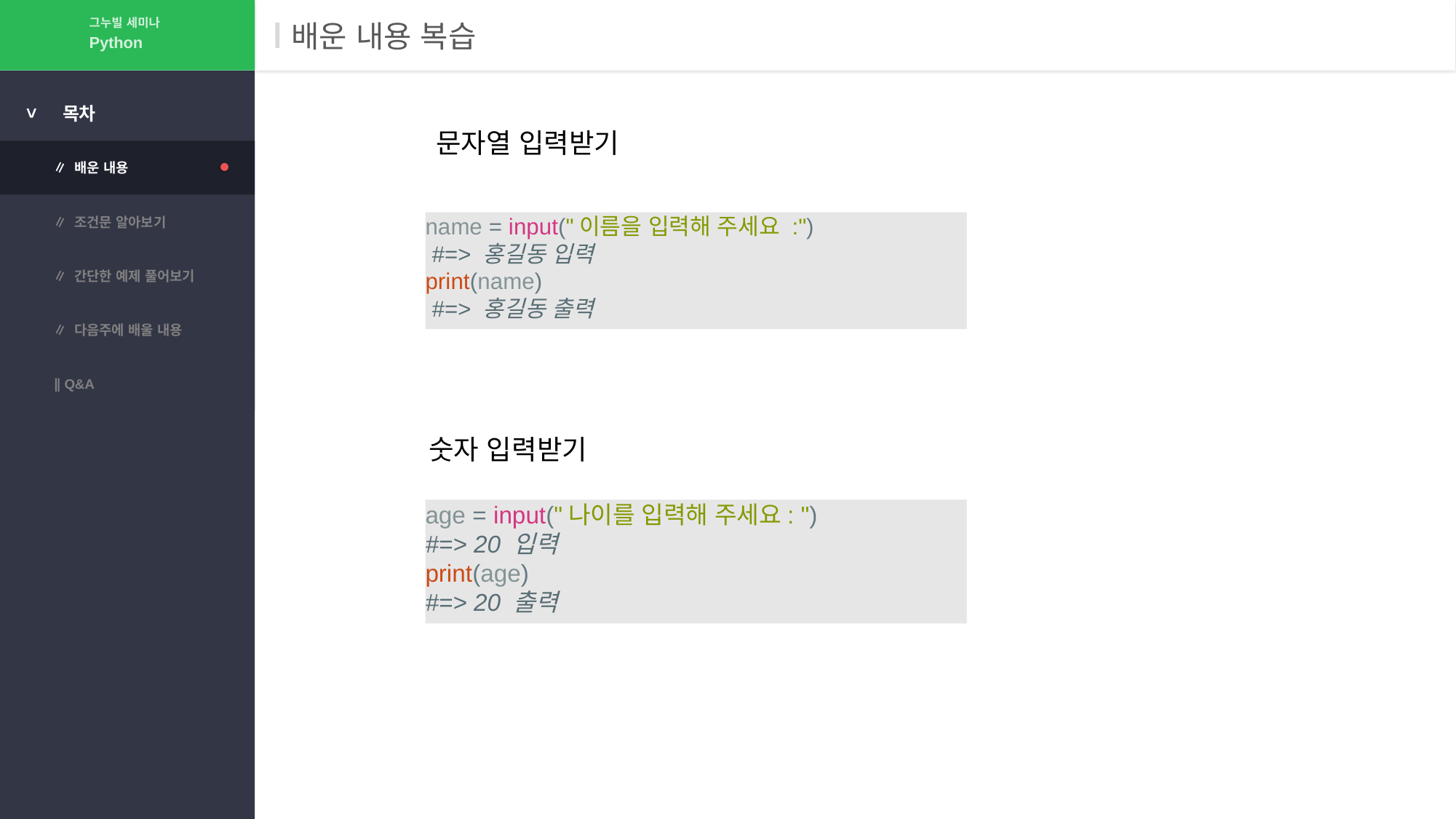

그누빌 세미나
# 배운 내용 복습
Python
>
목차
문자열 입력받기
∥ 배운 내용

∥ 조건문 알아보기
name = input("이름을 입력해 주세요 :")
 #=> 홍길동 입력
print(name)
 #=> 홍길동 출력
∥ 간단한 예제 풀어보기
∥ 다음주에 배울 내용
∥ Q&A
숫자 입력받기
age = input("나이를 입력해 주세요: ")
#=> 20 입력
print(age)
#=> 20 출력